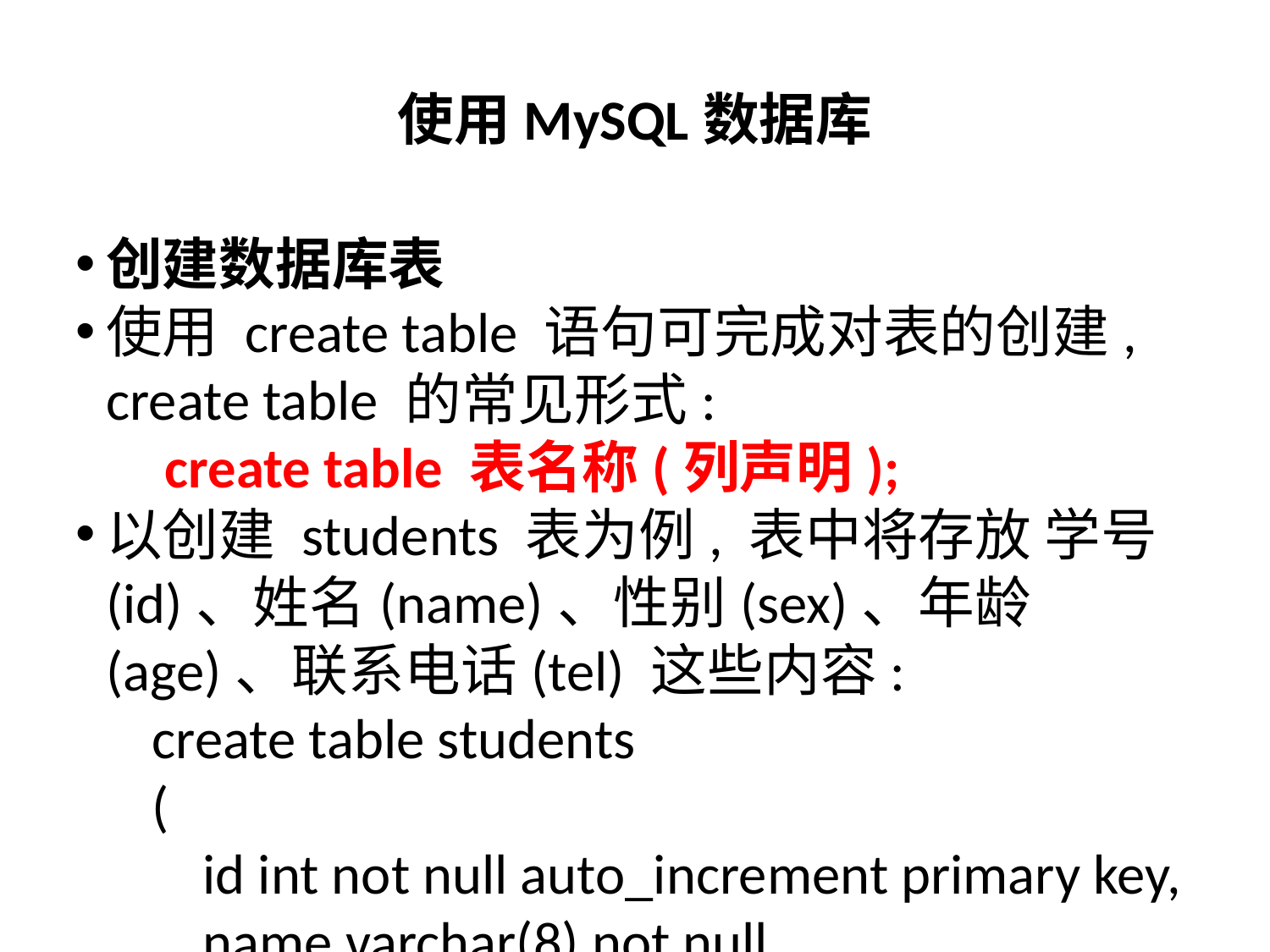

使用MySQL数据库
创建数据库表
使用 create table 语句可完成对表的创建, create table 的常见形式:
       create table 表名称(列声明);
以创建 students 表为例, 表中将存放 学号(id)、姓名(name)、性别(sex)、年龄(age)、联系电话(tel) 这些内容:
      create table students
      (
          id int not null auto_increment primary key,
          name varchar(8) not null,
          sex varchar(4) not null,
          age int  not null,
          tel varchar(13)
        );
  对于一些较长的语句在命令提示符下可能容易输错, 因此我们可以通过任何文本编辑器将语句输入好后保存为 createtable.sql 的文件中, 登录mysql执行下面命令：
aource createtable.sql